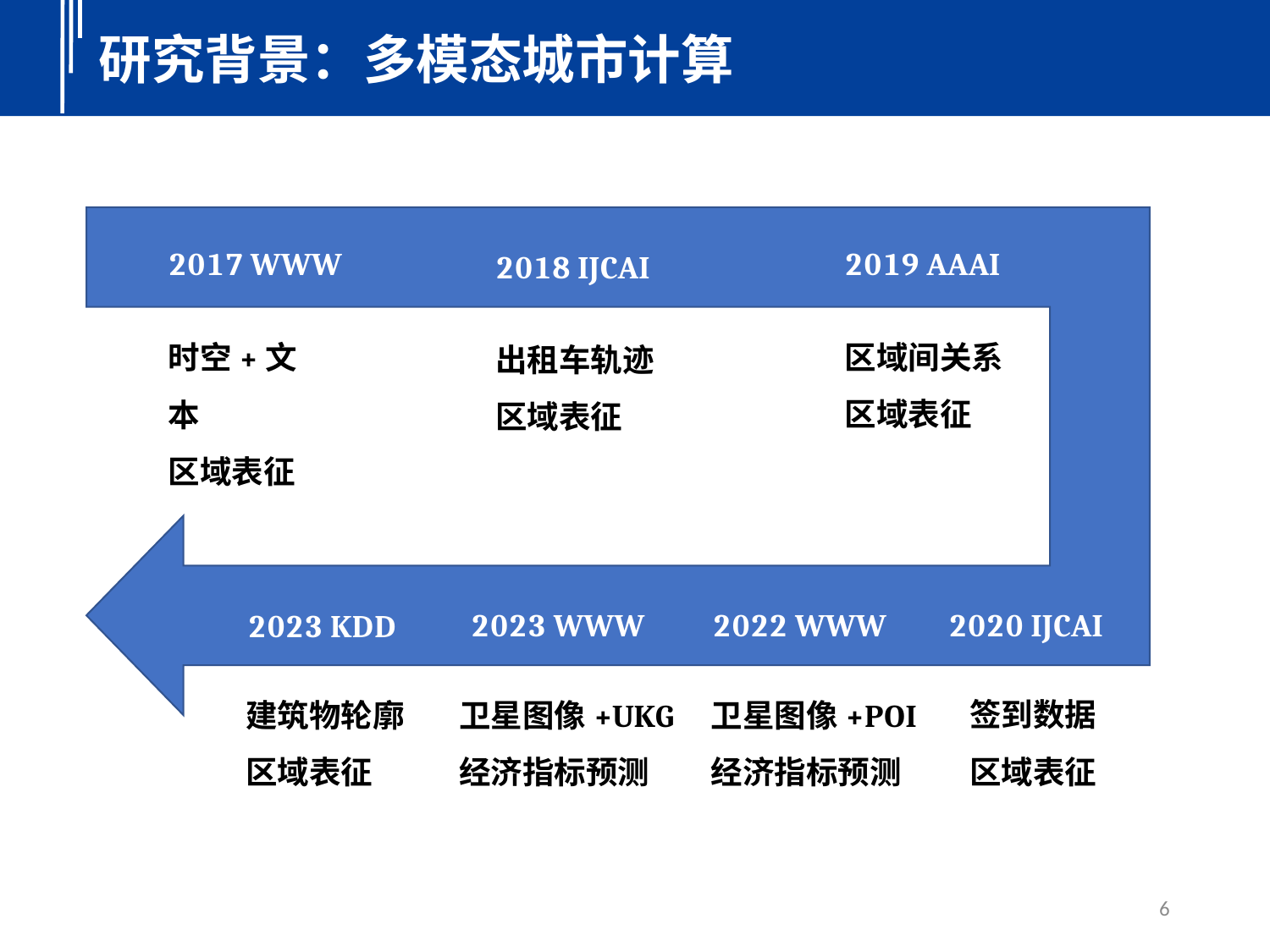

研究背景：多模态城市计算
2017 WWW
2019 AAAI
2018 IJCAI
区域间关系
区域表征
时空+文本
区域表征
出租车轨迹
区域表征
2023 WWW
2022 WWW
2020 IJCAI
2023 KDD
签到数据
区域表征
建筑物轮廓
区域表征
卫星图像+UKG
经济指标预测
卫星图像+POI
经济指标预测
6